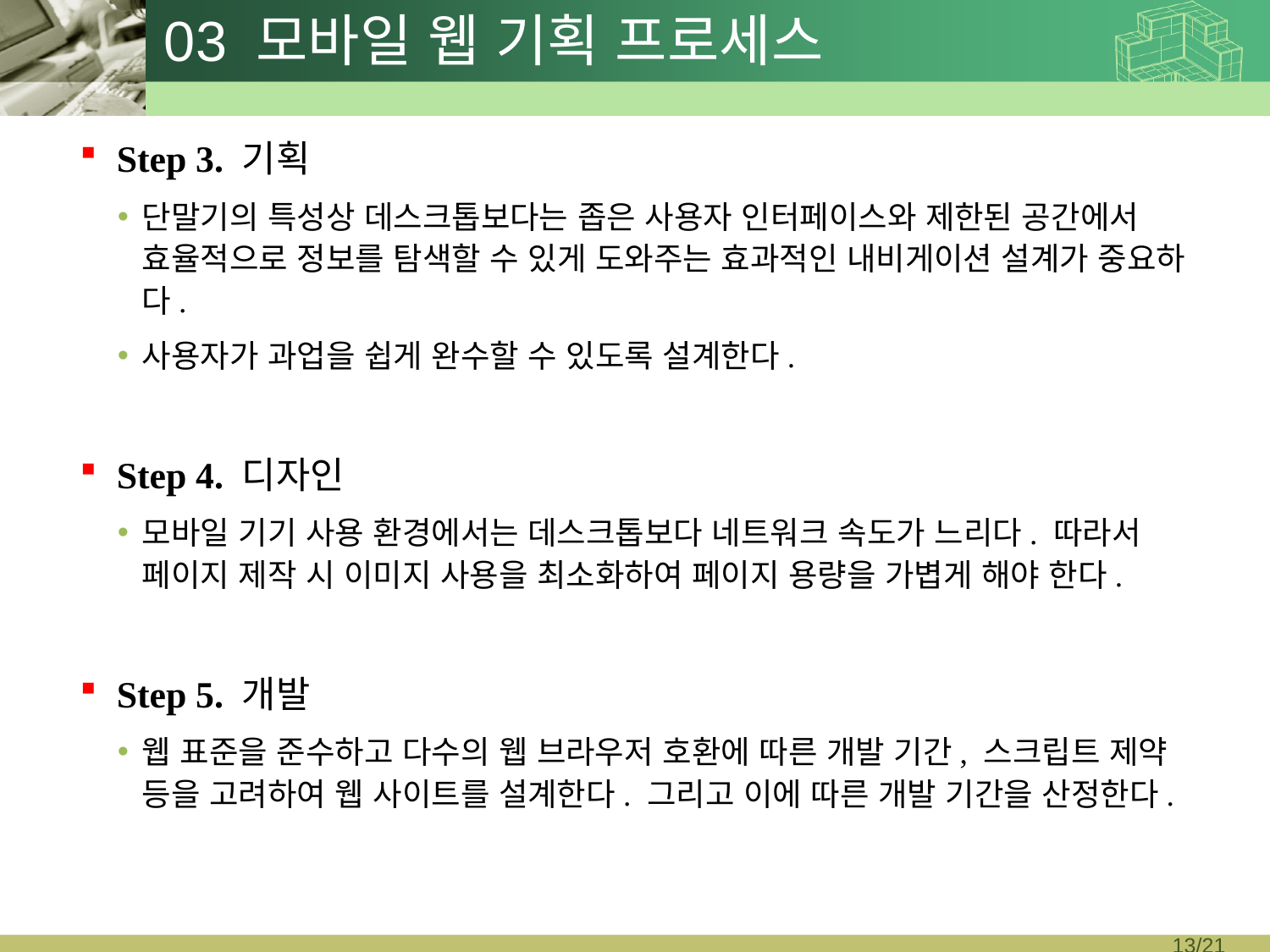

# 03 모바일 웹 기획 프로세스
Step 3. 기획
단말기의 특성상 데스크톱보다는 좁은 사용자 인터페이스와 제한된 공간에서 효율적으로 정보를 탐색할 수 있게 도와주는 효과적인 내비게이션 설계가 중요하다.
사용자가 과업을 쉽게 완수할 수 있도록 설계한다.

Step 4. 디자인
모바일 기기 사용 환경에서는 데스크톱보다 네트워크 속도가 느리다. 따라서 페이지 제작 시 이미지 사용을 최소화하여 페이지 용량을 가볍게 해야 한다.

Step 5. 개발
웹 표준을 준수하고 다수의 웹 브라우저 호환에 따른 개발 기간, 스크립트 제약 등을 고려하여 웹 사이트를 설계한다. 그리고 이에 따른 개발 기간을 산정한다.